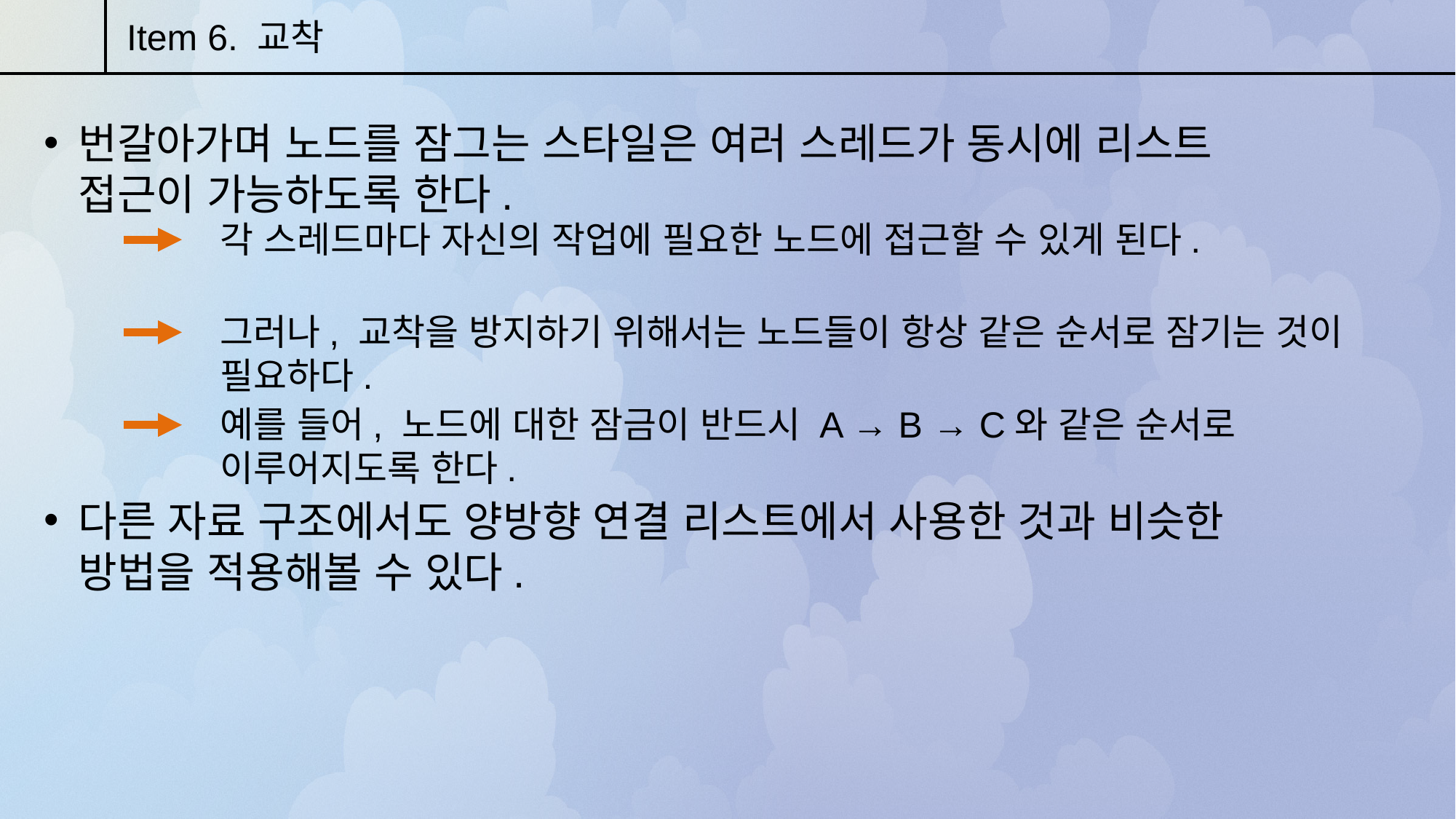

Item 6. 교착
번갈아가며 노드를 잠그는 스타일은 여러 스레드가 동시에 리스트 접근이 가능하도록 한다.
각 스레드마다 자신의 작업에 필요한 노드에 접근할 수 있게 된다.
그러나, 교착을 방지하기 위해서는 노드들이 항상 같은 순서로 잠기는 것이 필요하다.
예를 들어, 노드에 대한 잠금이 반드시 A → B → C와 같은 순서로 이루어지도록 한다.
다른 자료 구조에서도 양방향 연결 리스트에서 사용한 것과 비슷한 방법을 적용해볼 수 있다.